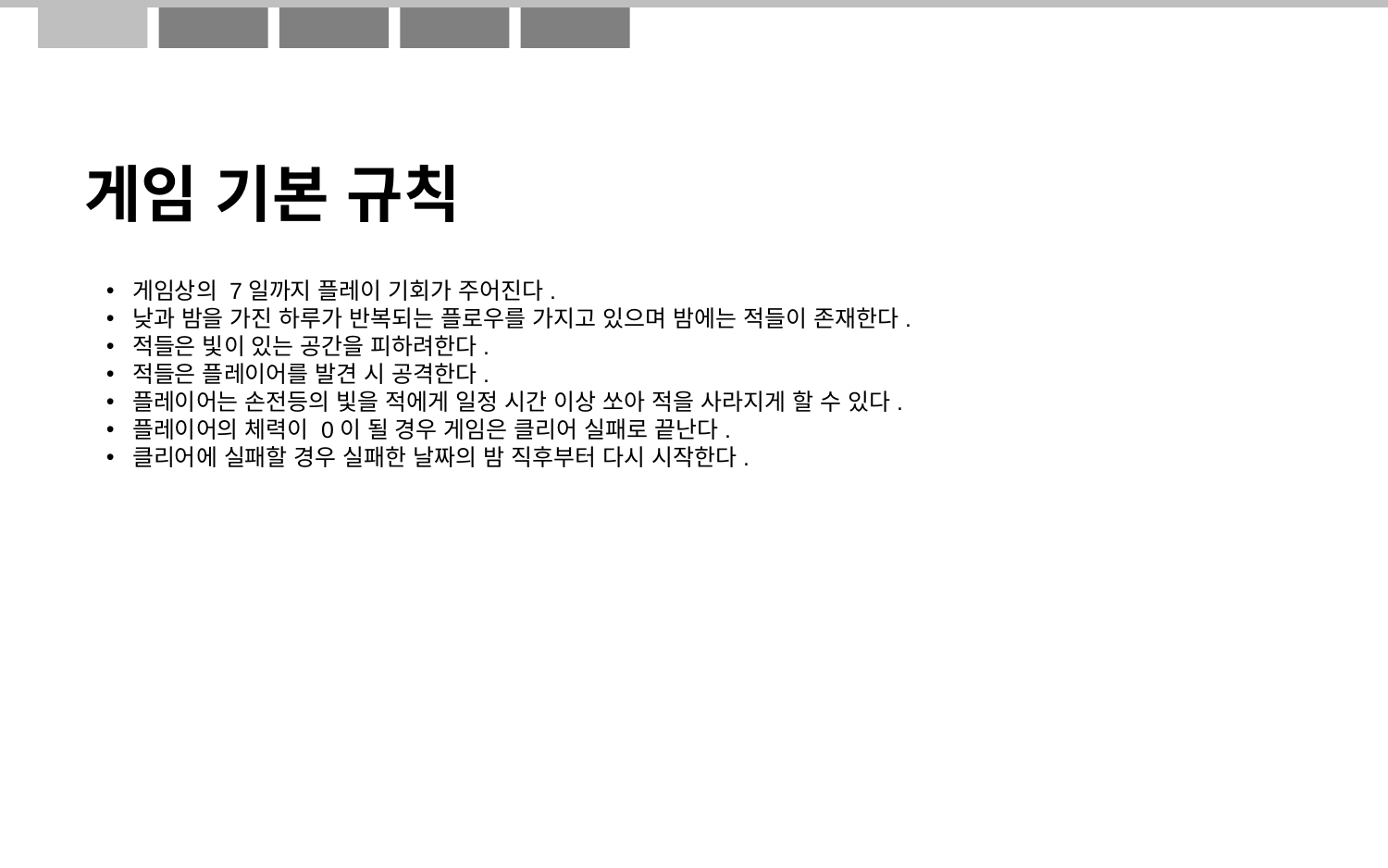

게임 기본 규칙
게임상의 7일까지 플레이 기회가 주어진다.
낮과 밤을 가진 하루가 반복되는 플로우를 가지고 있으며 밤에는 적들이 존재한다.
적들은 빛이 있는 공간을 피하려한다.
적들은 플레이어를 발견 시 공격한다.
플레이어는 손전등의 빛을 적에게 일정 시간 이상 쏘아 적을 사라지게 할 수 있다.
플레이어의 체력이 0이 될 경우 게임은 클리어 실패로 끝난다.
클리어에 실패할 경우 실패한 날짜의 밤 직후부터 다시 시작한다.